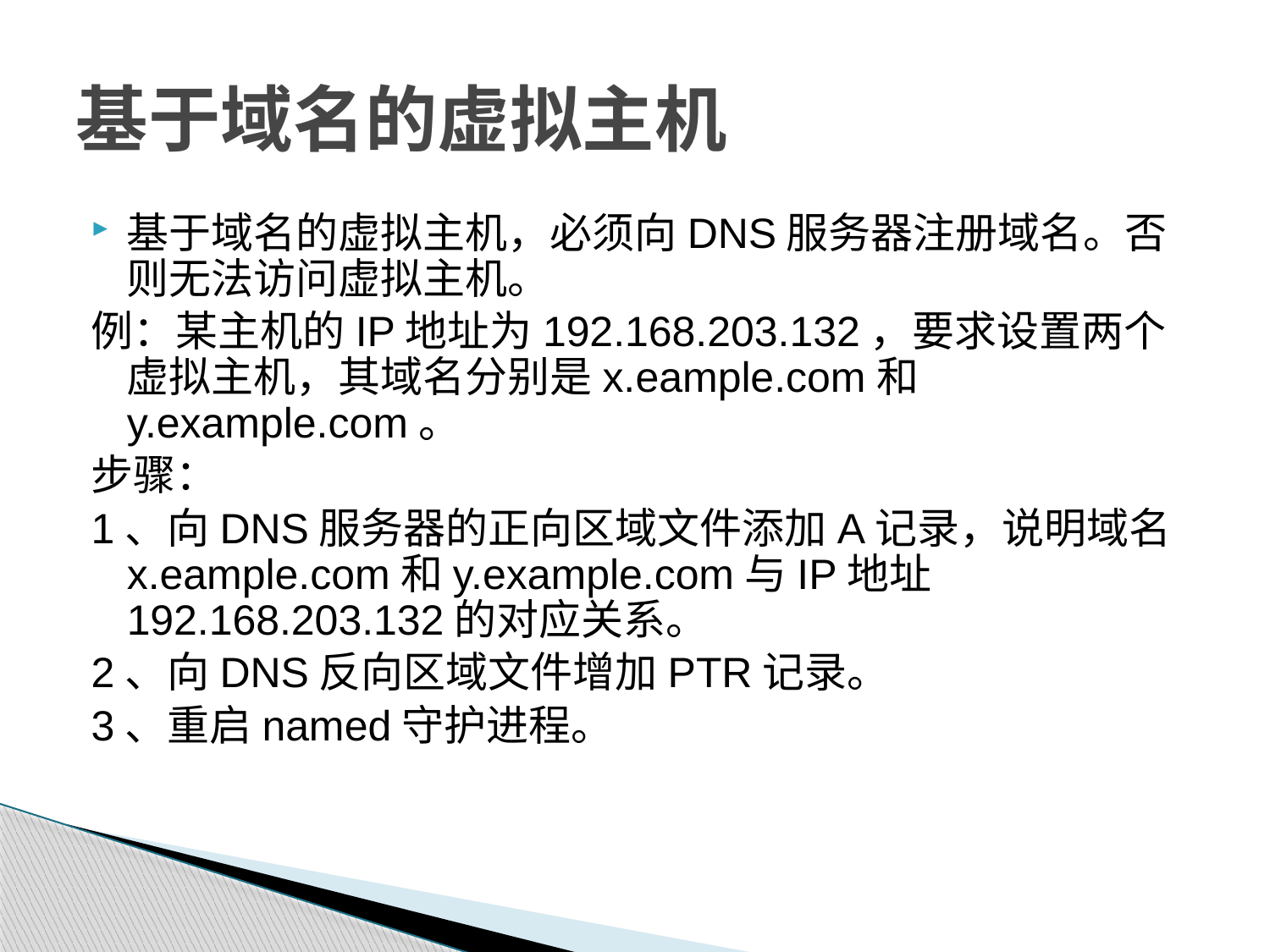

# 基于域名的虚拟主机
基于域名的虚拟主机，必须向DNS服务器注册域名。否则无法访问虚拟主机。
例：某主机的IP地址为192.168.203.132，要求设置两个虚拟主机，其域名分别是x.eample.com和y.example.com。
步骤：
1、向DNS服务器的正向区域文件添加A记录，说明域名x.eample.com和y.example.com与IP地址192.168.203.132的对应关系。
2、向DNS反向区域文件增加PTR记录。
3、重启named守护进程。